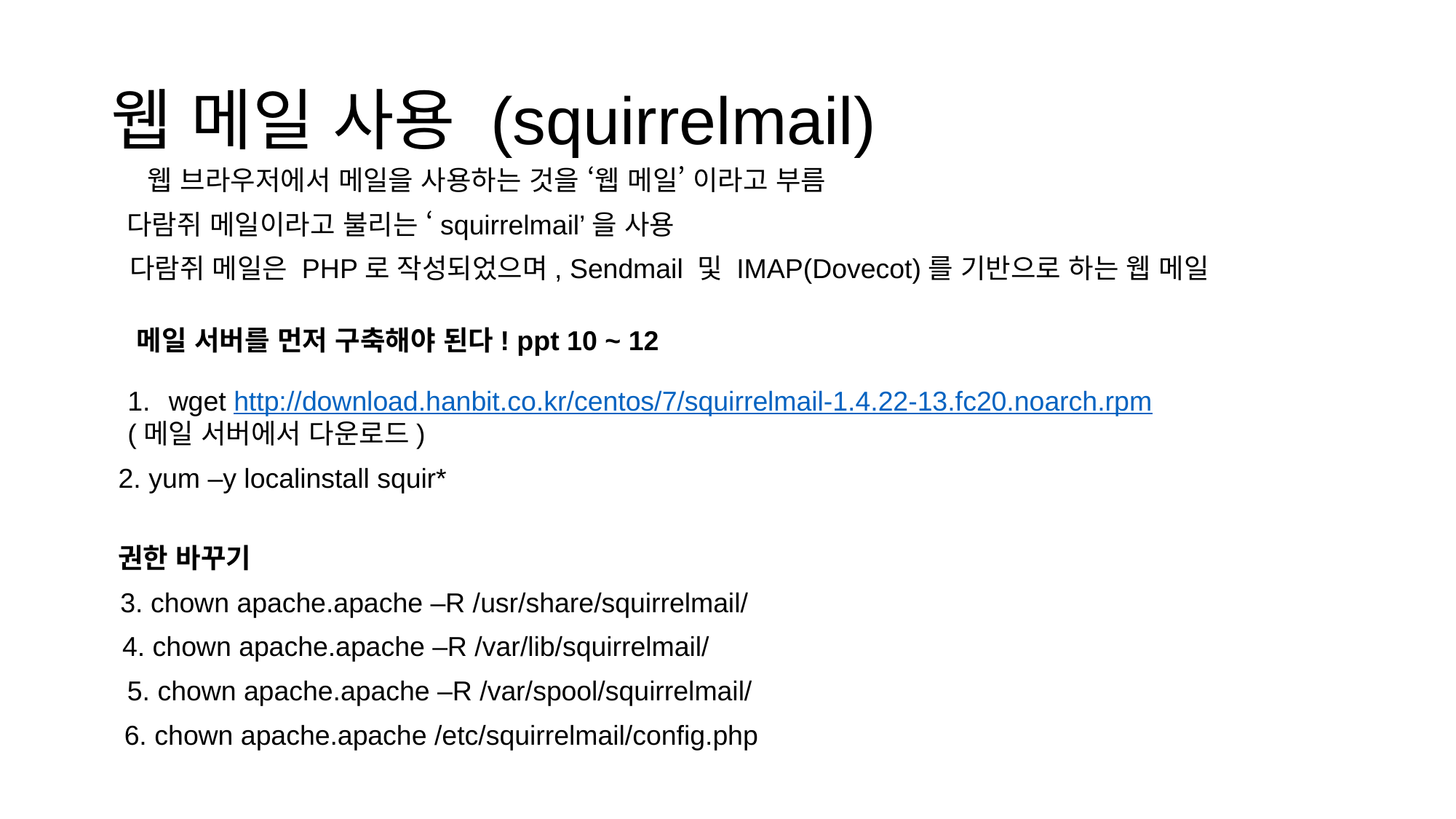

# 웹 메일 사용 (squirrelmail)
웹 브라우저에서 메일을 사용하는 것을 ‘웹 메일’ 이라고 부름
다람쥐 메일이라고 불리는 ‘squirrelmail’을 사용
다람쥐 메일은 PHP로 작성되었으며, Sendmail 및 IMAP(Dovecot)를 기반으로 하는 웹 메일
메일 서버를 먼저 구축해야 된다! ppt 10 ~ 12
wget http://download.hanbit.co.kr/centos/7/squirrelmail-1.4.22-13.fc20.noarch.rpm
(메일 서버에서 다운로드)
2. yum –y localinstall squir*
권한 바꾸기
3. chown apache.apache –R /usr/share/squirrelmail/
4. chown apache.apache –R /var/lib/squirrelmail/
5. chown apache.apache –R /var/spool/squirrelmail/
6. chown apache.apache /etc/squirrelmail/config.php